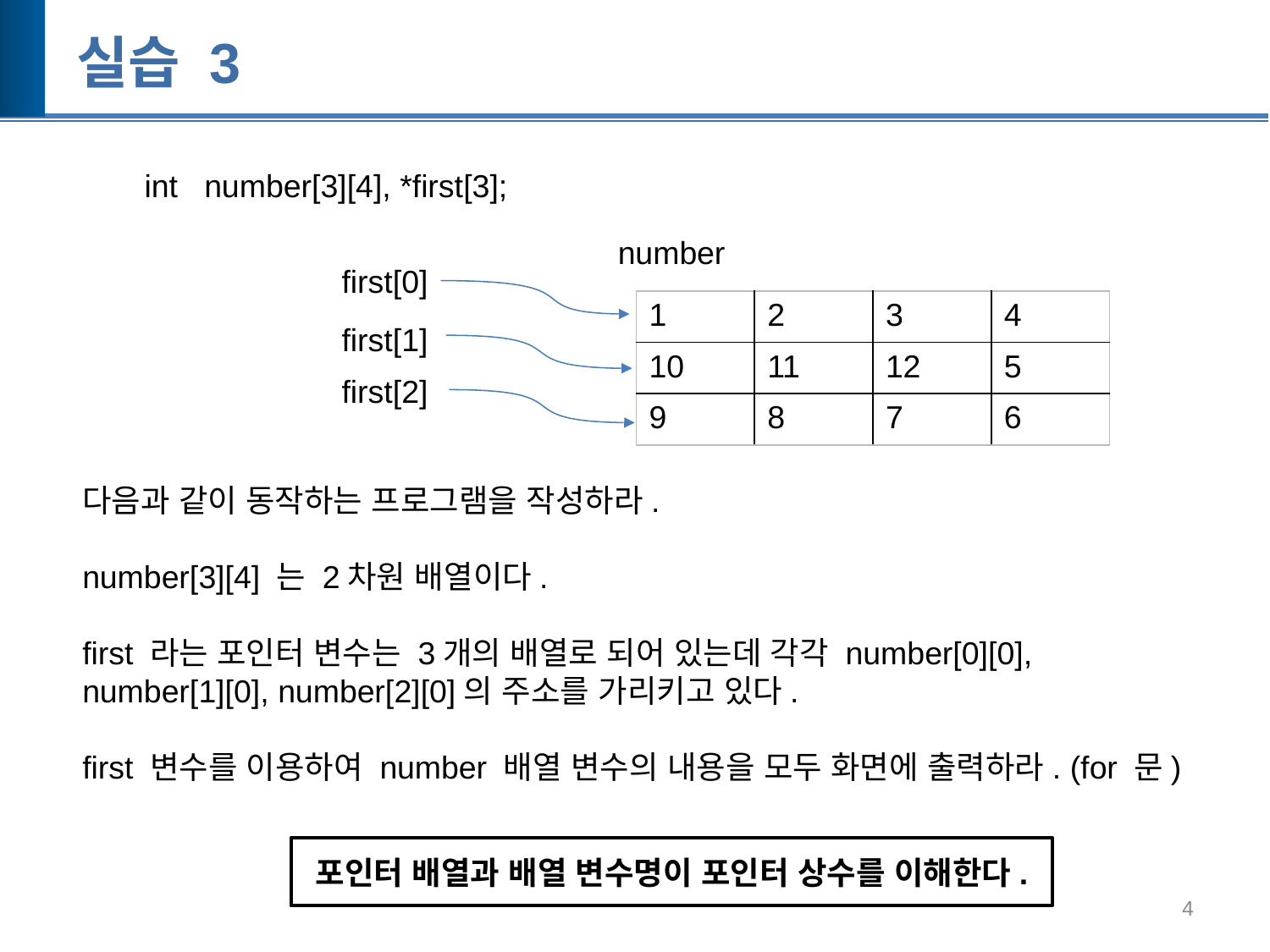

# 실습 3
int   number[3][4], *first[3];
number
first[0]
| 1 | 2 | 3 | 4 |
| --- | --- | --- | --- |
| 10 | 11 | 12 | 5 |
| 9 | 8 | 7 | 6 |
first[1]
first[2]
다음과 같이 동작하는 프로그램을 작성하라.

number[3][4] 는 2차원 배열이다.

first 라는 포인터 변수는 3개의 배열로 되어 있는데 각각 number[0][0],
number[1][0], number[2][0]의 주소를 가리키고 있다.

first 변수를 이용하여 number 배열 변수의 내용을 모두 화면에 출력하라. (for 문)
포인터 배열과 배열 변수명이 포인터 상수를 이해한다.
4